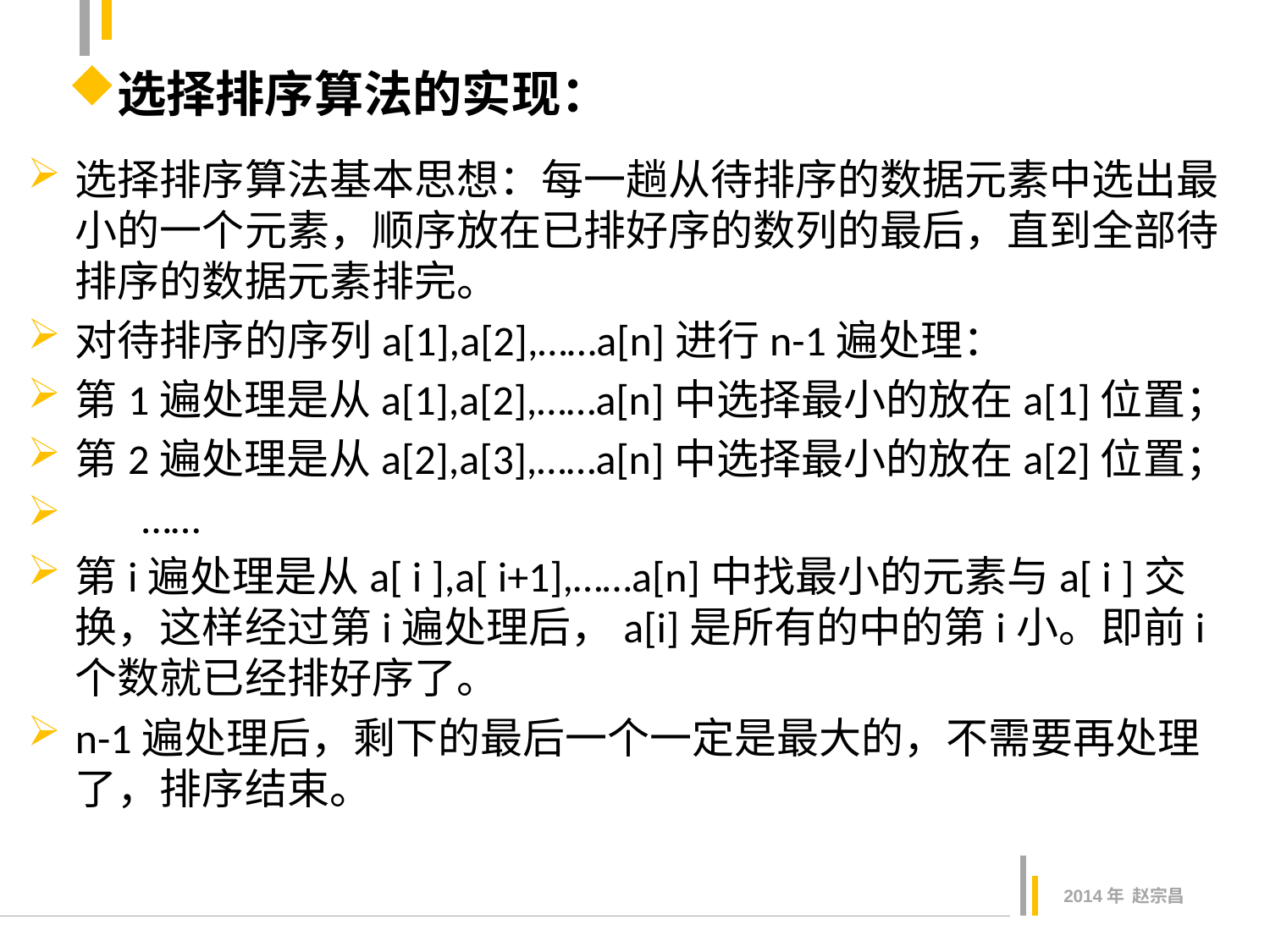

选择排序算法的实现：
选择排序算法基本思想：每一趟从待排序的数据元素中选出最小的一个元素，顺序放在已排好序的数列的最后，直到全部待排序的数据元素排完。
对待排序的序列a[1],a[2],……a[n]进行n-1遍处理：
第1遍处理是从a[1],a[2],……a[n]中选择最小的放在a[1]位置；
第2遍处理是从a[2],a[3],……a[n]中选择最小的放在a[2]位置；
       ……
第i遍处理是从a[ i ],a[ i+1],……a[n]中找最小的元素与a[ i ]交换，这样经过第i遍处理后，a[i]是所有的中的第i小。即前i个数就已经排好序了。
n-1遍处理后，剩下的最后一个一定是最大的，不需要再处理了，排序结束。